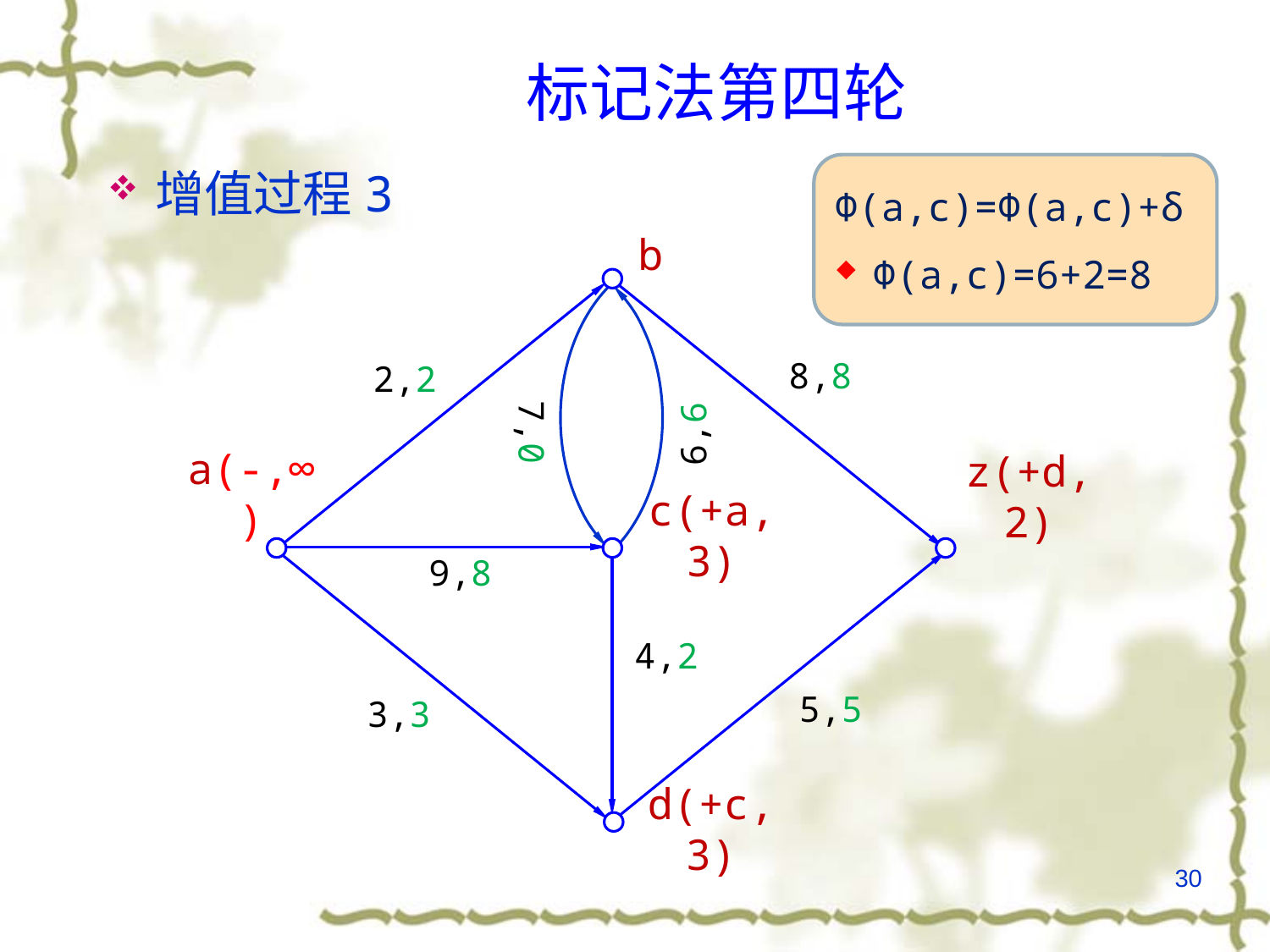

# 标记法第四轮
Φ(a,c)=Φ(a,c)+δ
Φ(a,c)=6+2=8
增值过程3
b

8,8
2,2
7,0
6,6
a(-,∞)
z(+d,2)
c(+a,3)
9,8

4,2
5,5
3,3
d(+c,3)

30